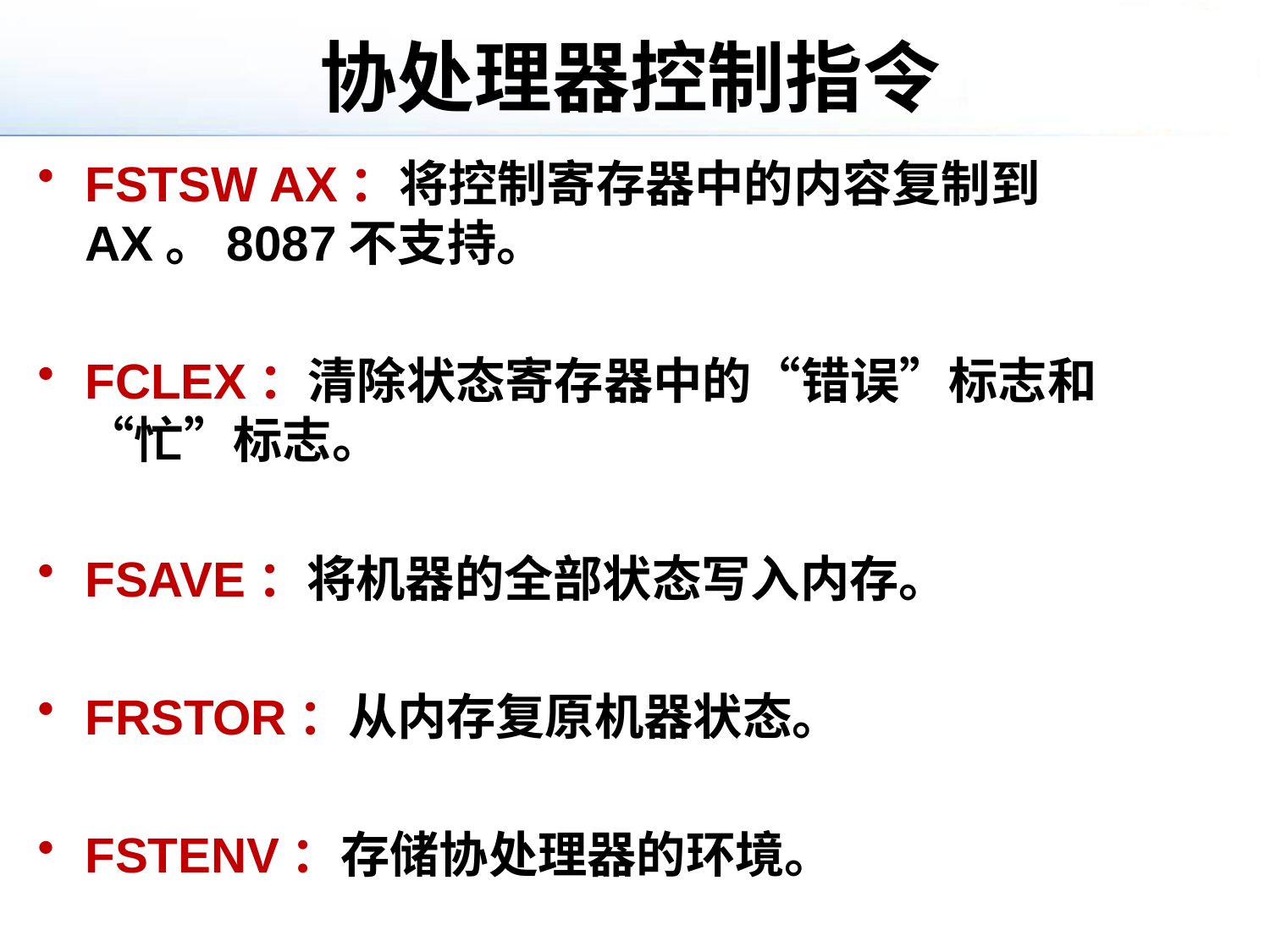

# 协处理器控制指令
FSTSW AX：将控制寄存器中的内容复制到AX。8087不支持。

FCLEX：清除状态寄存器中的“错误”标志和“忙”标志。

FSAVE：将机器的全部状态写入内存。

FRSTOR：从内存复原机器状态。

FSTENV：存储协处理器的环境。